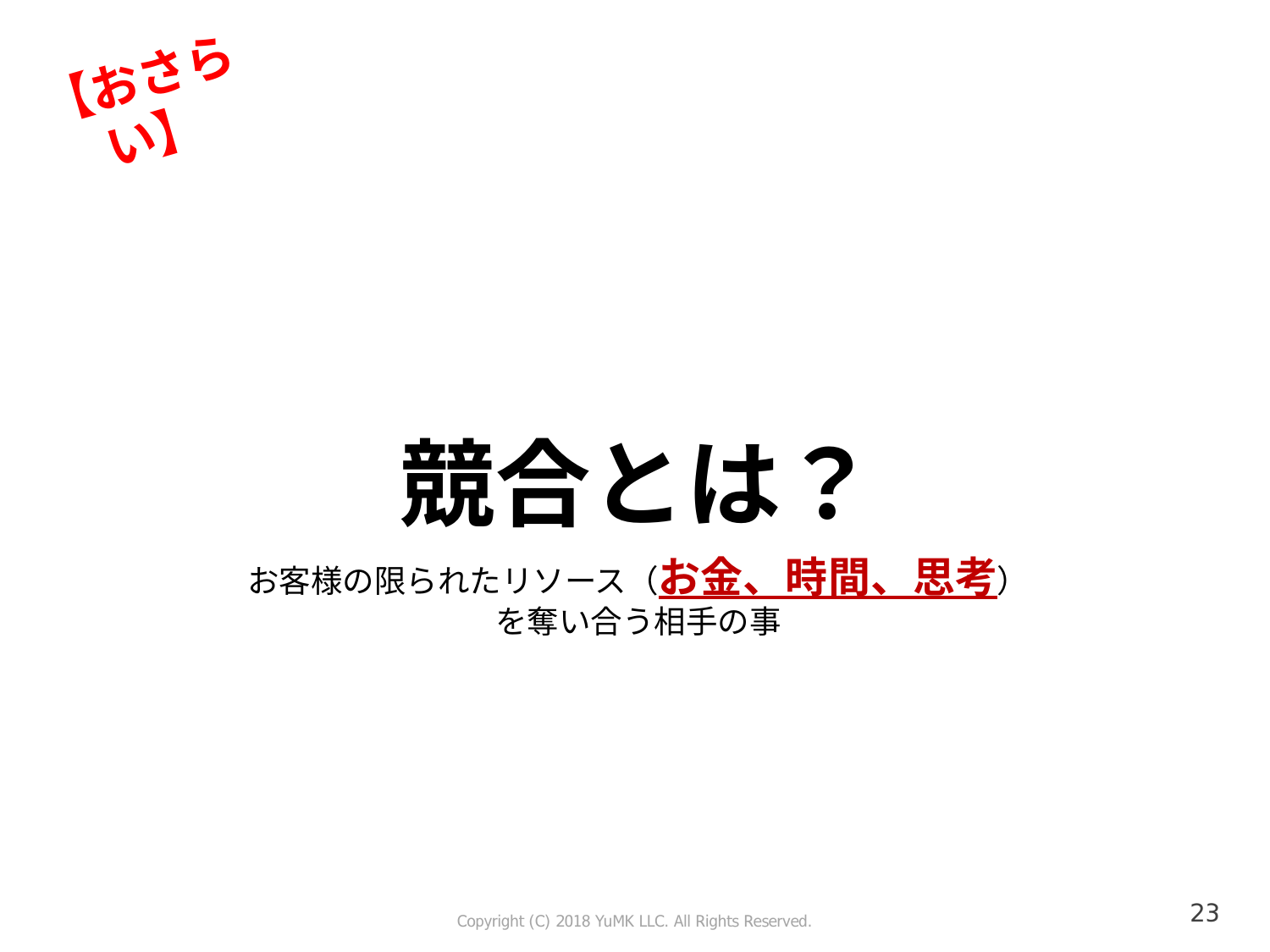

#
【おさらい】

競合とは？
お客様の限られたリソース（お金、時間、思考）
を奪い合う相手の事
23